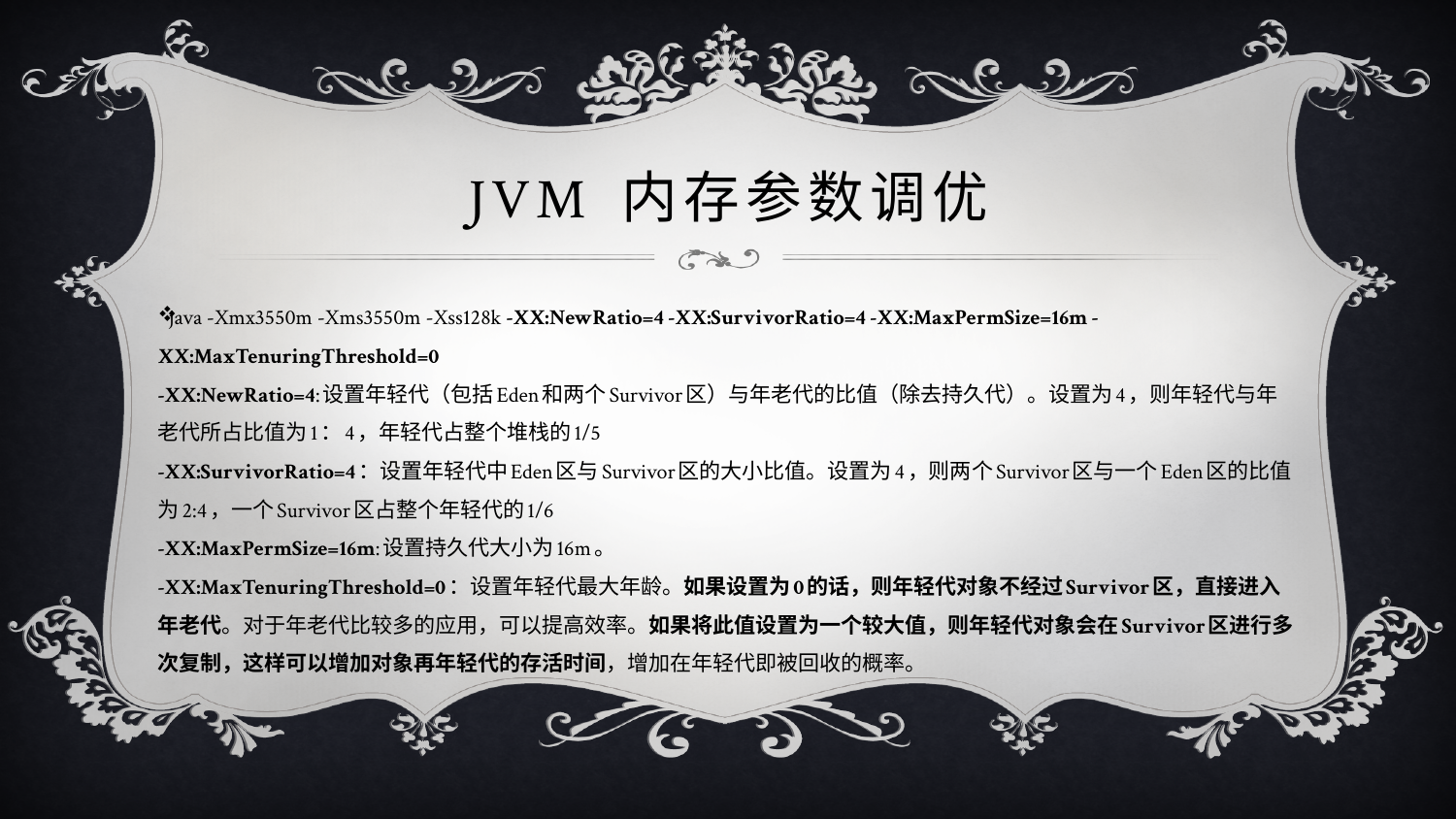

# JVM 内存参数调优
java -Xmx3550m -Xms3550m -Xss128k -XX:NewRatio=4 -XX:SurvivorRatio=4 -XX:MaxPermSize=16m -XX:MaxTenuringThreshold=0
-XX:NewRatio=4:设置年轻代（包括Eden和两个Survivor区）与年老代的比值（除去持久代）。设置为4，则年轻代与年老代所占比值为1：4，年轻代占整个堆栈的1/5
-XX:SurvivorRatio=4：设置年轻代中Eden区与Survivor区的大小比值。设置为4，则两个Survivor区与一个Eden区的比值为2:4，一个Survivor区占整个年轻代的1/6
-XX:MaxPermSize=16m:设置持久代大小为16m。
-XX:MaxTenuringThreshold=0：设置年轻代最大年龄。如果设置为0的话，则年轻代对象不经过Survivor区，直接进入年老代。对于年老代比较多的应用，可以提高效率。如果将此值设置为一个较大值，则年轻代对象会在Survivor区进行多次复制，这样可以增加对象再年轻代的存活时间，增加在年轻代即被回收的概率。